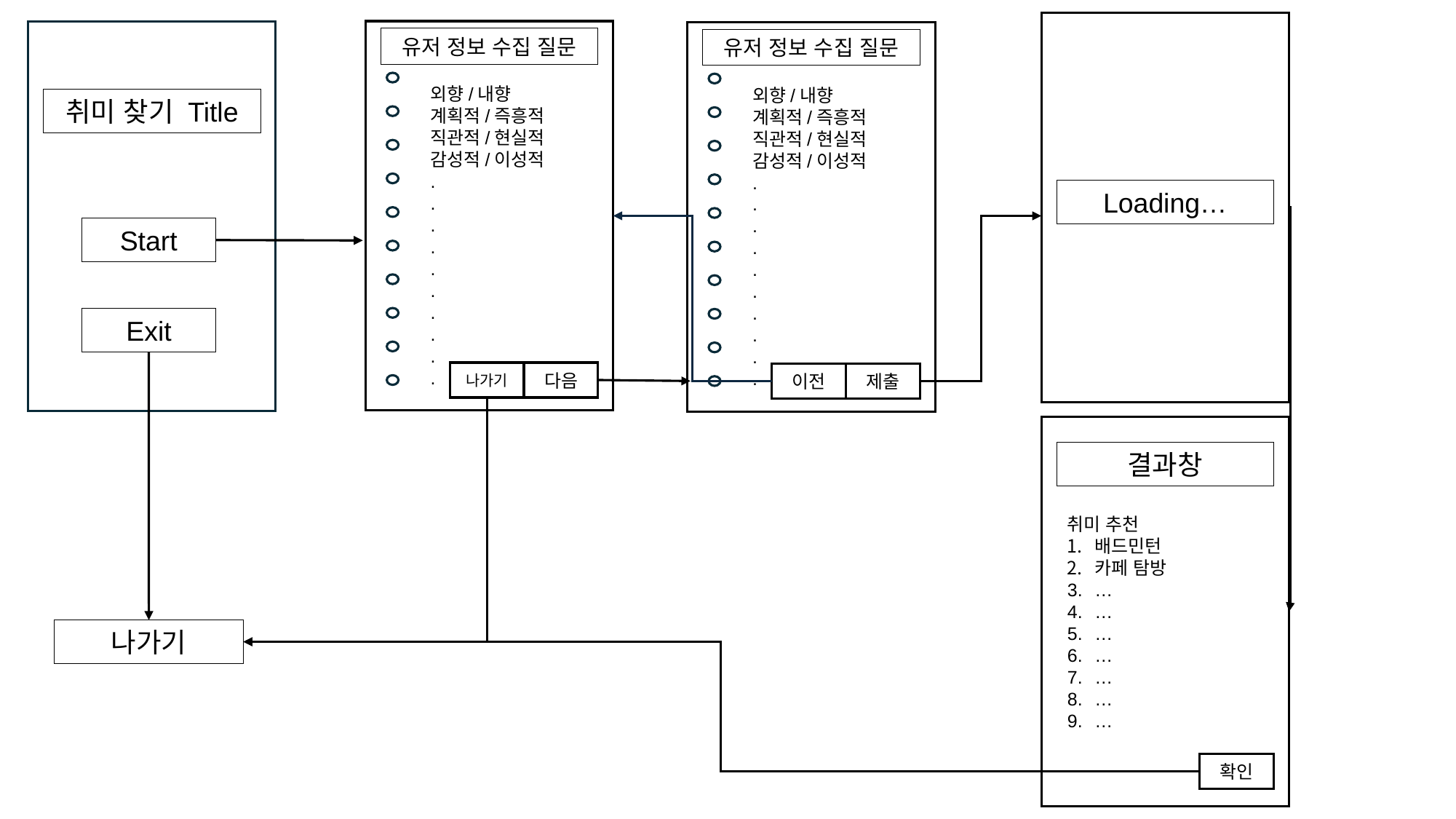

Loading…

결과창

유저 정보 수집 질문

외향/내향
계획적/즉흥적
직관적/현실적
감성적/이성적
.
.
.
.
.
.
.
.
.
.

나가기
다음

취미 찾기 Title
Start
Exit
나가기

유저 정보 수집 질문

외향/내향
계획적/즉흥적
직관적/현실적
감성적/이성적
.
.
.
.
.
.
.
.
.
.

이전
제출
취미 추천
배드민턴
카페 탐방
…
…
…
…
…
…
…
확인